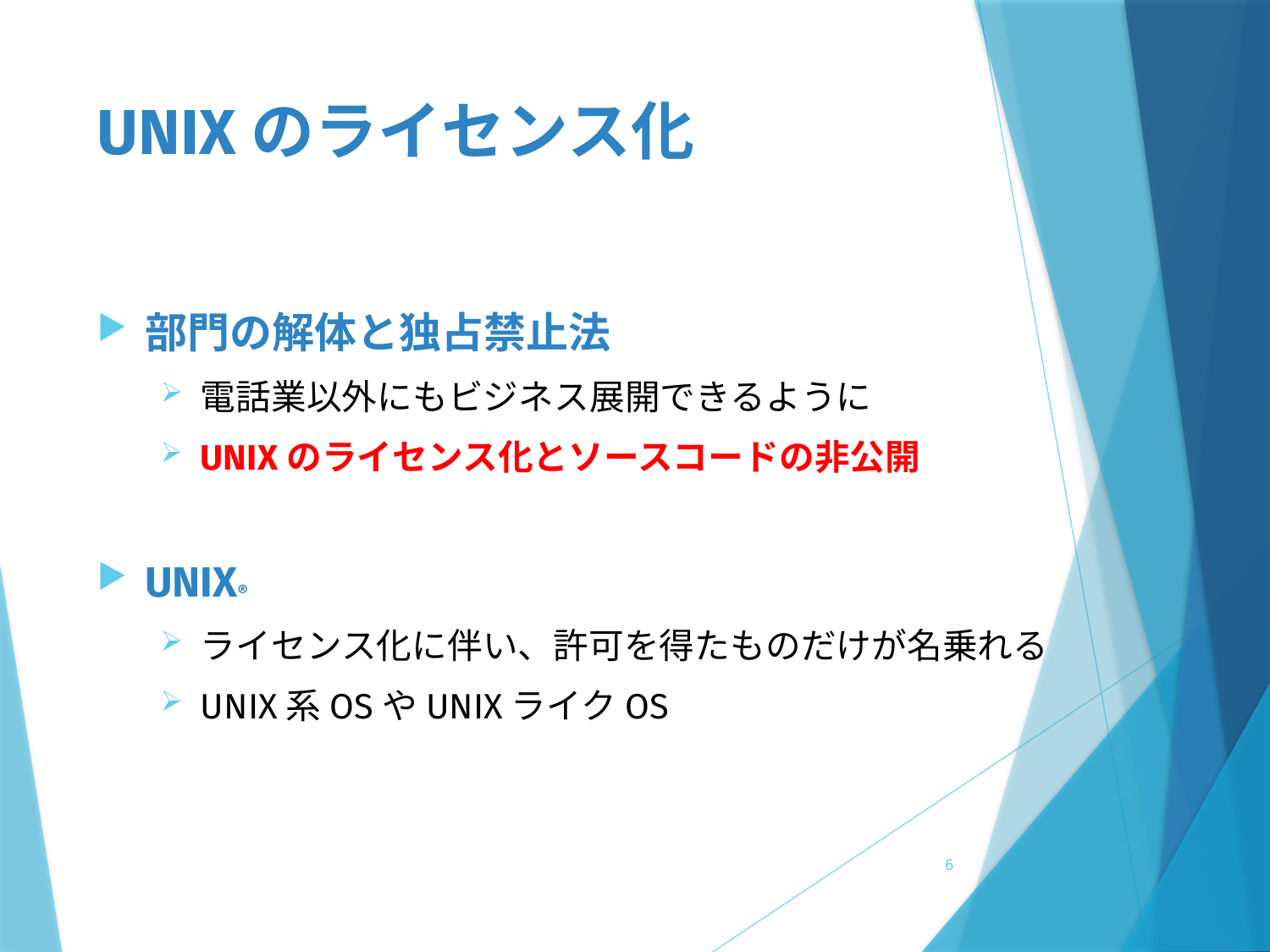

# UNIXのライセンス化
部門の解体と独占禁止法
電話業以外にもビジネス展開できるように
UNIXのライセンス化とソースコードの非公開

UNIX®
ライセンス化に伴い、許可を得たものだけが名乗れる
UNIX系OSやUNIXライクOS

6